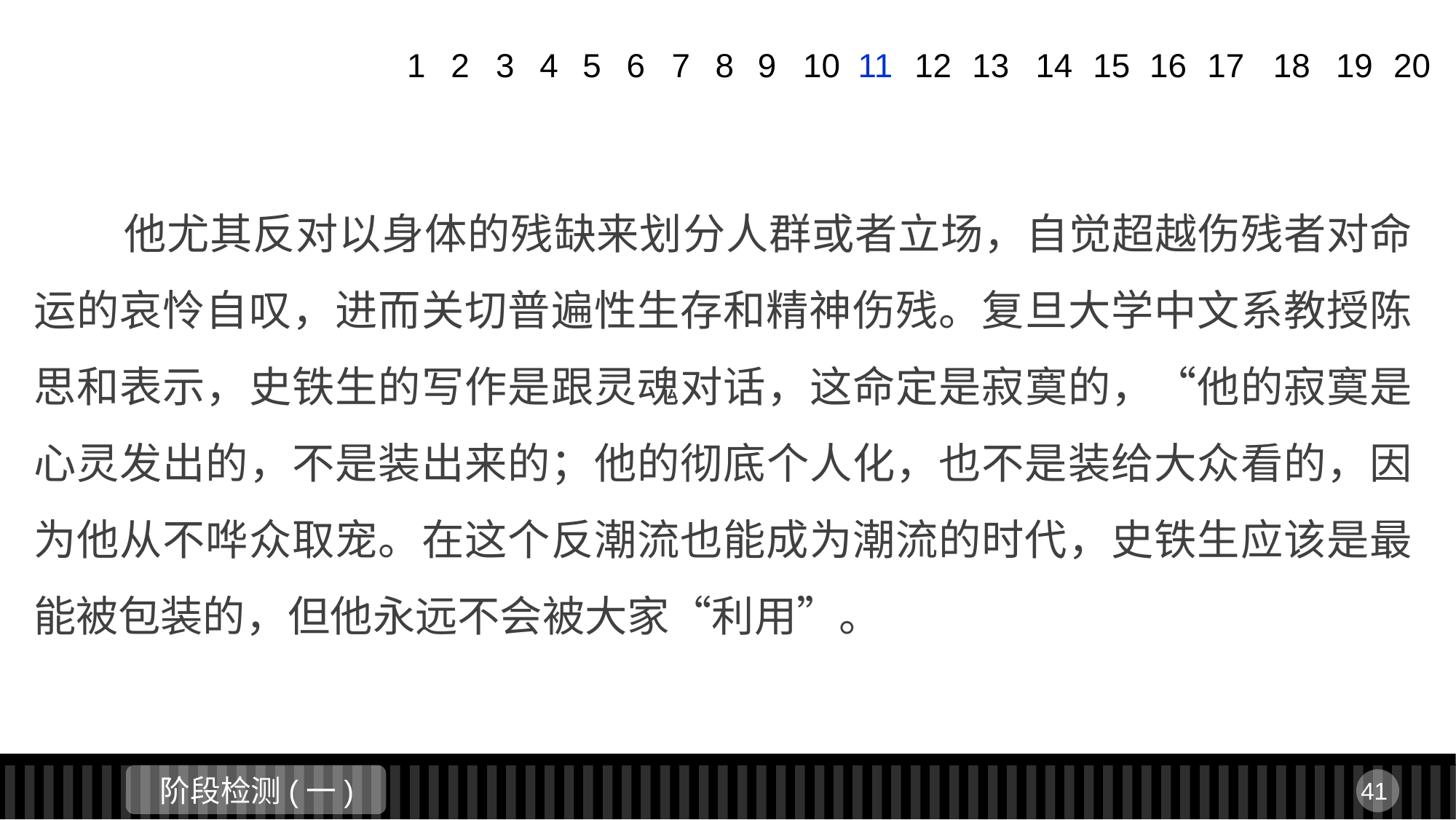

1
2
3
4
5
6
7
8
9
11
12
13
14
15
16
17
18
19
20
10
        他尤其反对以身体的残缺来划分人群或者立场，自觉超越伤残者对命运的哀怜自叹，进而关切普遍性生存和精神伤残。复旦大学中文系教授陈思和表示，史铁生的写作是跟灵魂对话，这命定是寂寞的，“他的寂寞是心灵发出的，不是装出来的；他的彻底个人化，也不是装给大众看的，因为他从不哗众取宠。在这个反潮流也能成为潮流的时代，史铁生应该是最能被包装的，但他永远不会被大家“利用”。